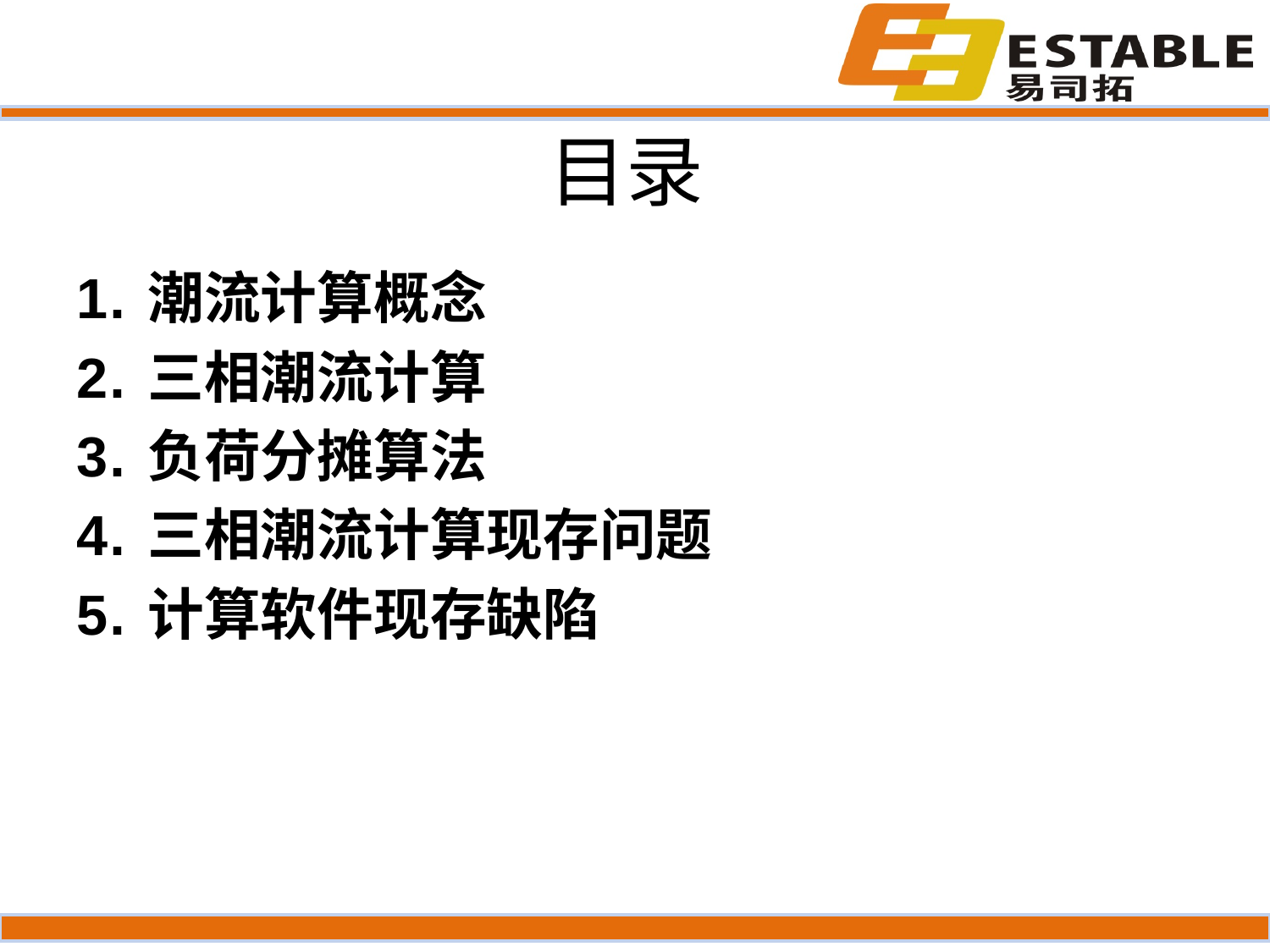

# 目录
潮流计算概念
三相潮流计算
负荷分摊算法
三相潮流计算现存问题
计算软件现存缺陷